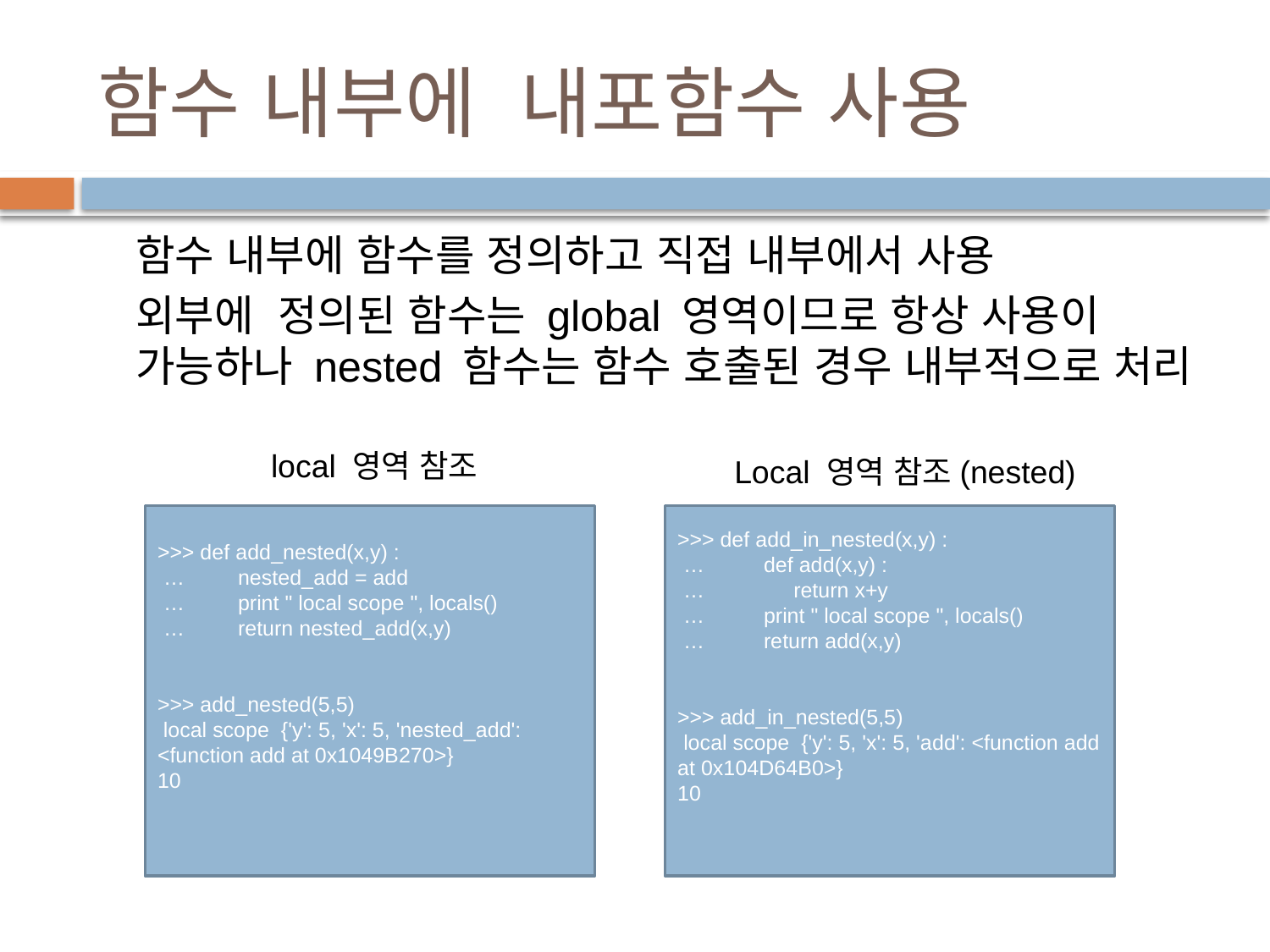

# 함수 내부에  내포함수 사용
함수 내부에 함수를 정의하고 직접 내부에서 사용
외부에  정의된 함수는 global 영역이므로 항상 사용이 가능하나 nested 함수는 함수 호출된 경우 내부적으로 처리
 local 영역 참조
Local 영역 참조(nested)

>>> def add_nested(x,y) :
 …         nested_add = add
 …         print " local scope ", locals()
 …         return nested_add(x,y)

>>> add_nested(5,5)
 local scope  {'y': 5, 'x': 5, 'nested_add': <function add at 0x1049B270>}
10

>>> def add_in_nested(x,y) :
 …          def add(x,y) :
 …               return x+y
 …          print " local scope ", locals()
 …          return add(x,y)

>>> add_in_nested(5,5)
 local scope  {'y': 5, 'x': 5, 'add': <function add at 0x104D64B0>}
10